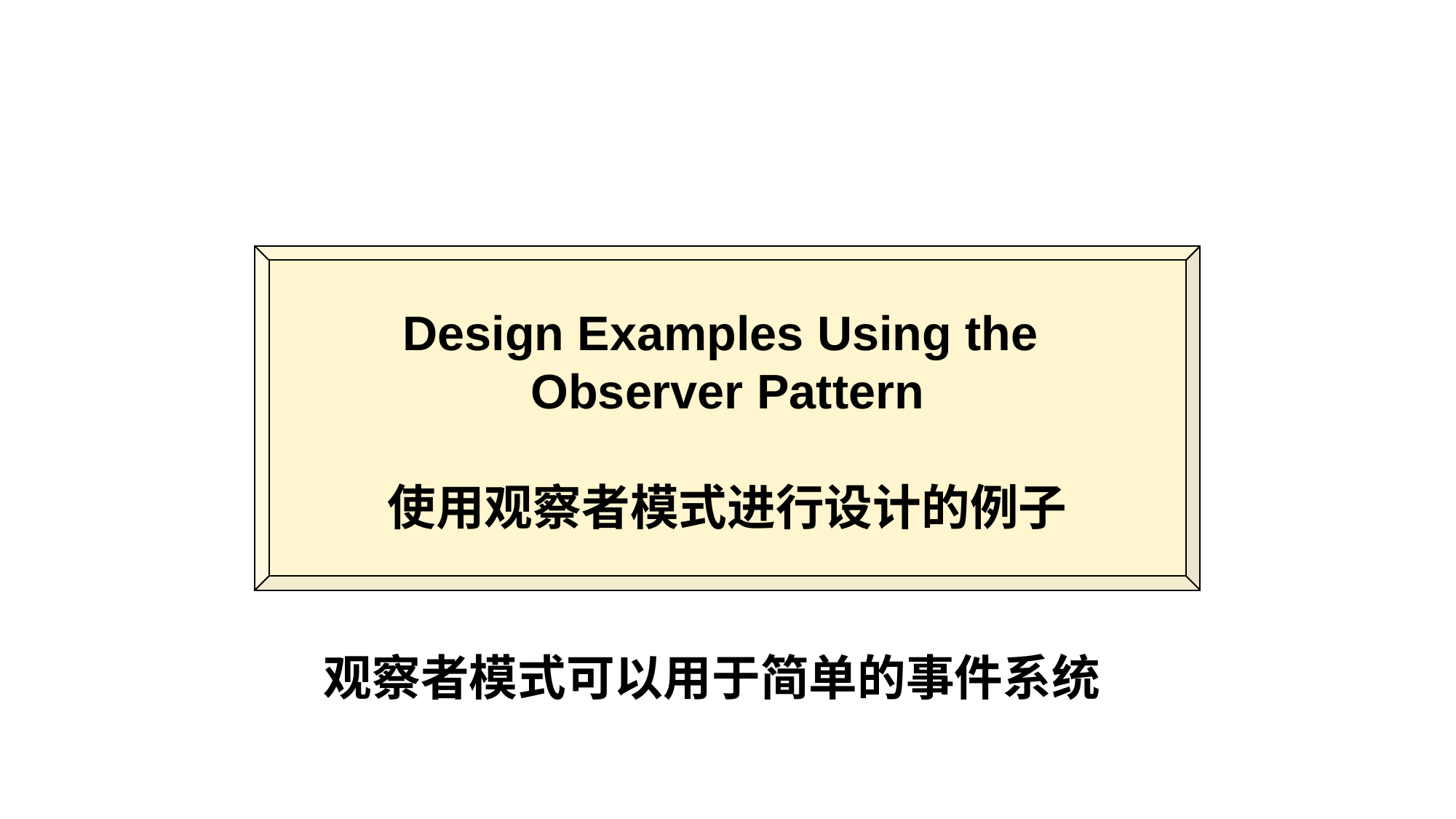

Design Examples Using the
Observer Pattern

使用观察者模式进行设计的例子
观察者模式可以用于简单的事件系统